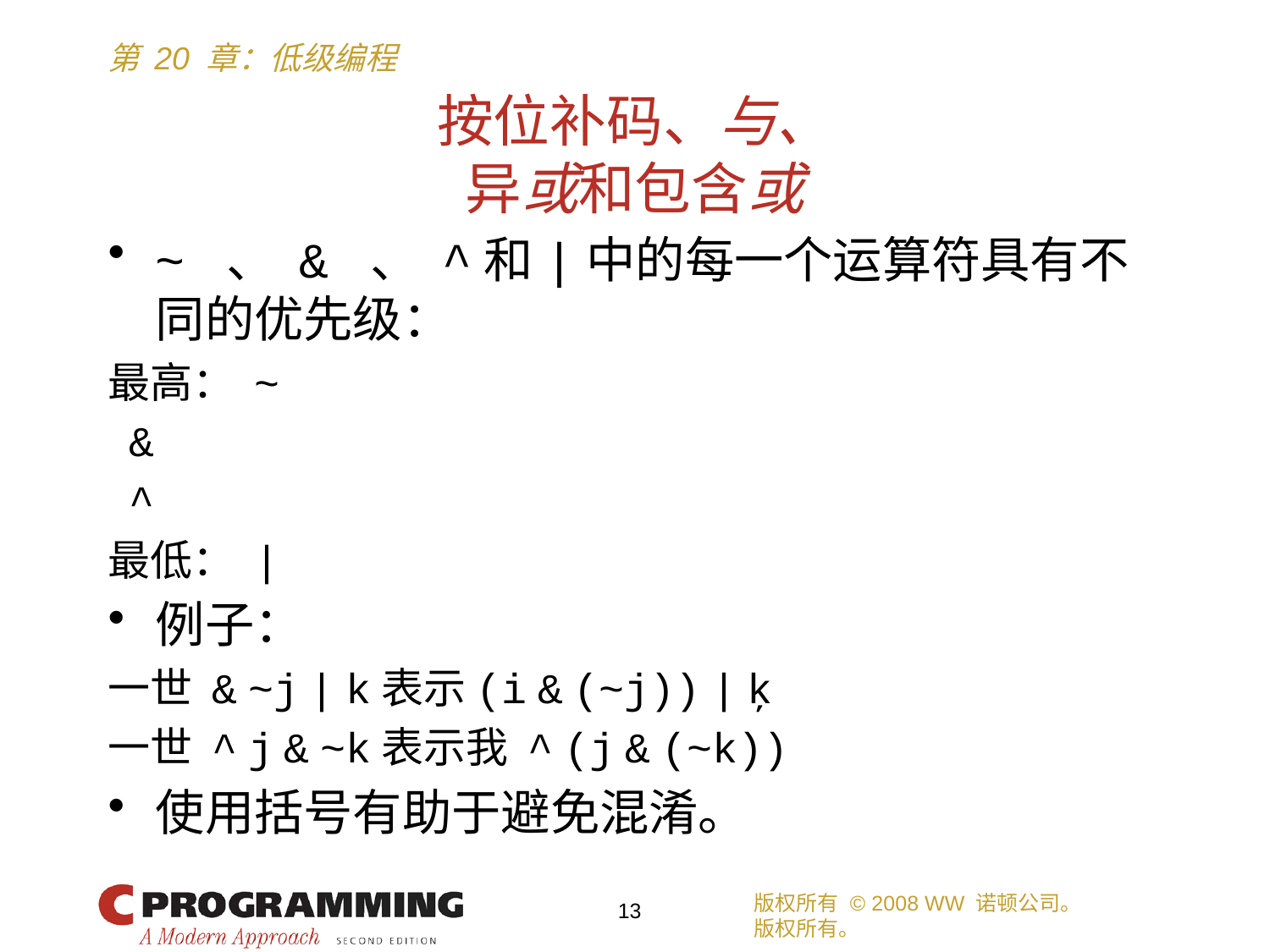

# 按位补码、与、 异或和包含或
~ 、 & 、 ^和|中的每一个运算符具有不同的优先级：
最高： ~
  &
  ^
最低： |
例子：
一世 & ~j | k表示(i & (~j)) | ķ
一世 ^ j & ~k表示我 ^ (j & (~k))
使用括号有助于避免混淆。

版权所有 © 2008 WW 诺顿公司。
版权所有。
13